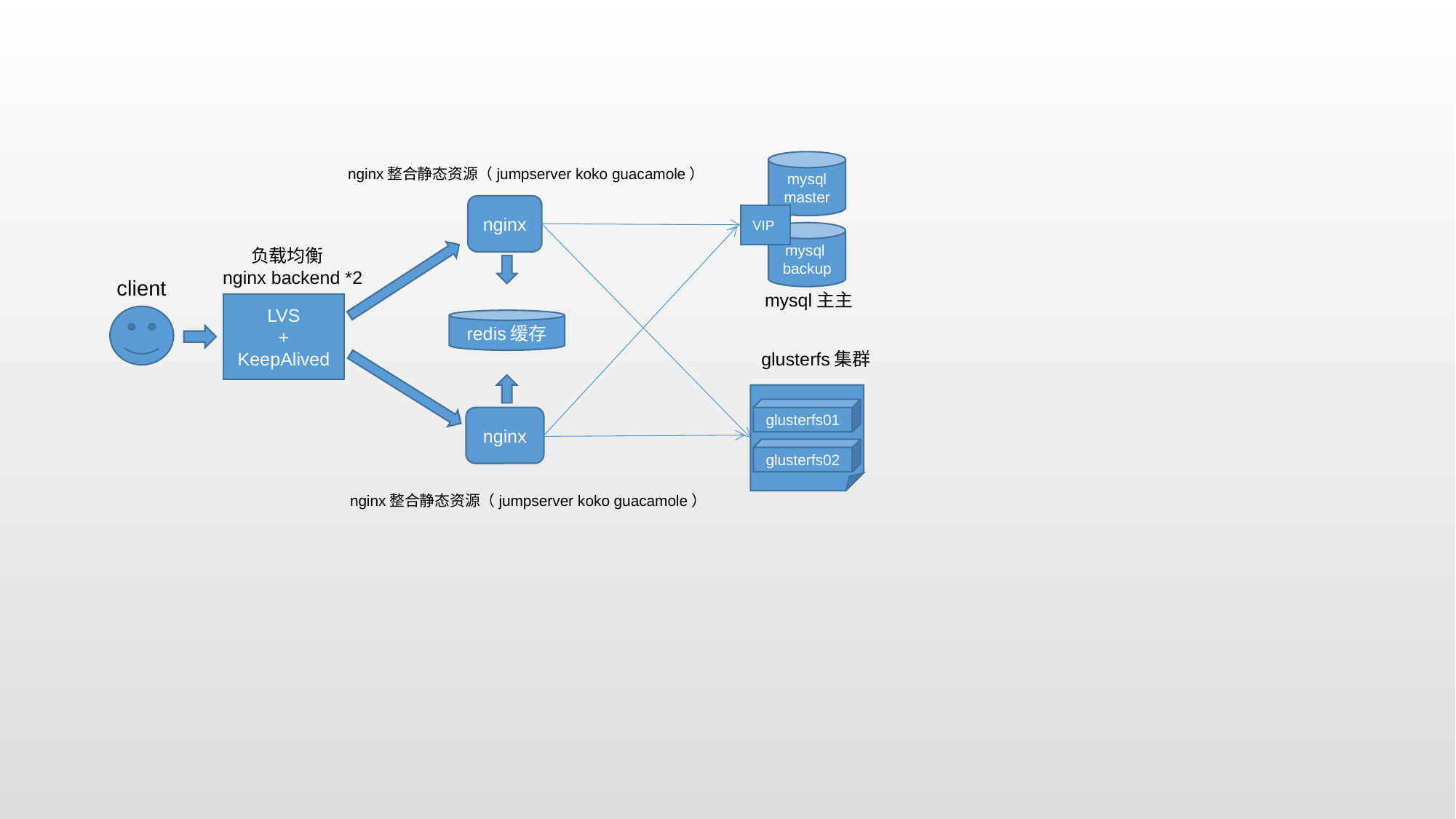

mysql master
nginx整合静态资源（jumpserver koko guacamole）
nginx
VIP
mysql
backup
      负载均衡
nginx backend *2

client

mysql主主
LVS
+
KeepAlived

redis缓存

glusterfs集群

glusterfs01
nginx
glusterfs02
nginx整合静态资源（jumpserver koko guacamole）